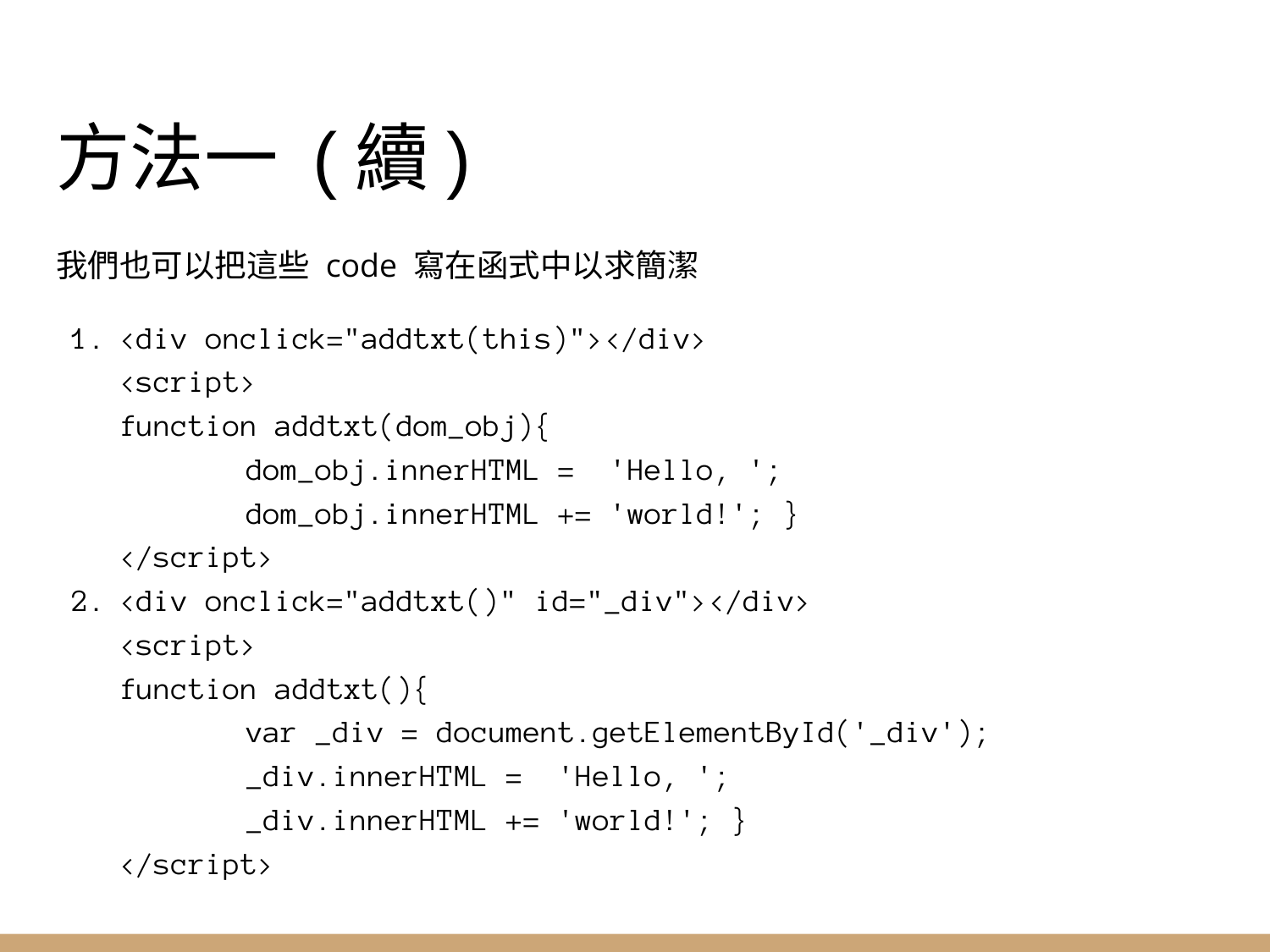

# 方法一 (續)
我們也可以把這些 code 寫在函式中以求簡潔
<div onclick="addtxt(this)"></div>
<script>
function addtxt(dom_obj){
	dom_obj.innerHTML =  'Hello, ';
	dom_obj.innerHTML += 'world!'; }
</script>
<div onclick="addtxt()" id="_div"></div>
<script>
function addtxt(){
	var _div = document.getElementById('_div');
	_div.innerHTML =  'Hello, ';
	_div.innerHTML += 'world!'; }
</script>